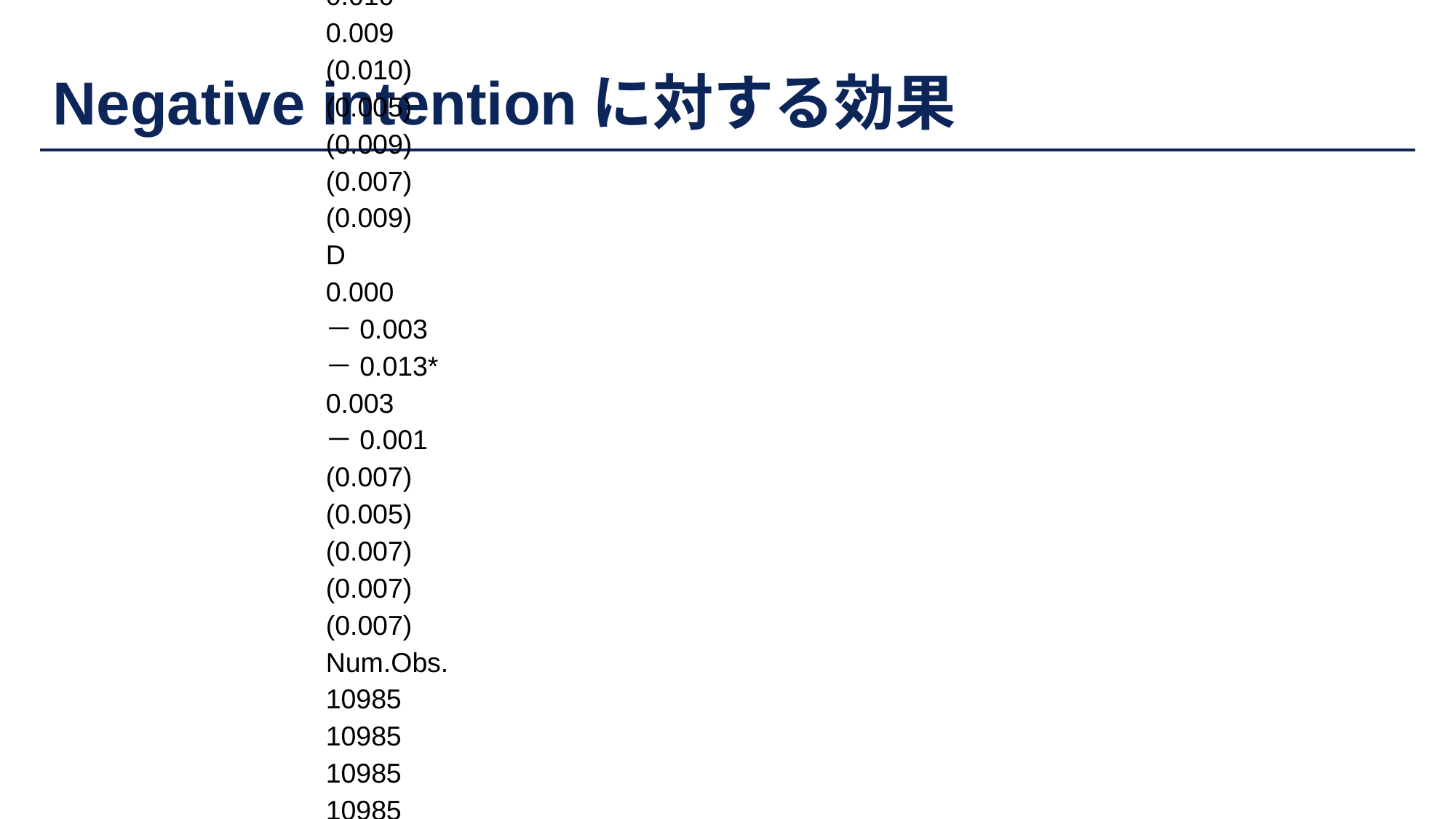

# Negative intentionに対する効果
Reply within specific day with negative intention
Negative intention
5 days
10 days
20 days
30 days
B
－0.006
－0.008*
－0.028***
－0.008
－0.005
(0.008)
(0.005)
(0.008)
(0.007)
(0.007)
C
0.006
－0.002
－0.002
0.010
0.009
(0.010)
(0.005)
(0.009)
(0.007)
(0.009)
D
0.000
－0.003
－0.013*
0.003
－0.001
(0.007)
(0.005)
(0.007)
(0.007)
(0.007)
Num.Obs.
10985
10985
10985
10985
10985
Control Avg.
0.330
0.041
0.168
0.298
0.325
F-tests, p-value
B = C
0.158
0.114
0.014
0.007
0.078
B = D
0.195
0.138
0.117
0.061
0.388
C = D
0.448
0.820
0.255
0.297
0.191
 * p < 0.1, ** p < 0.05, *** p < 0.01